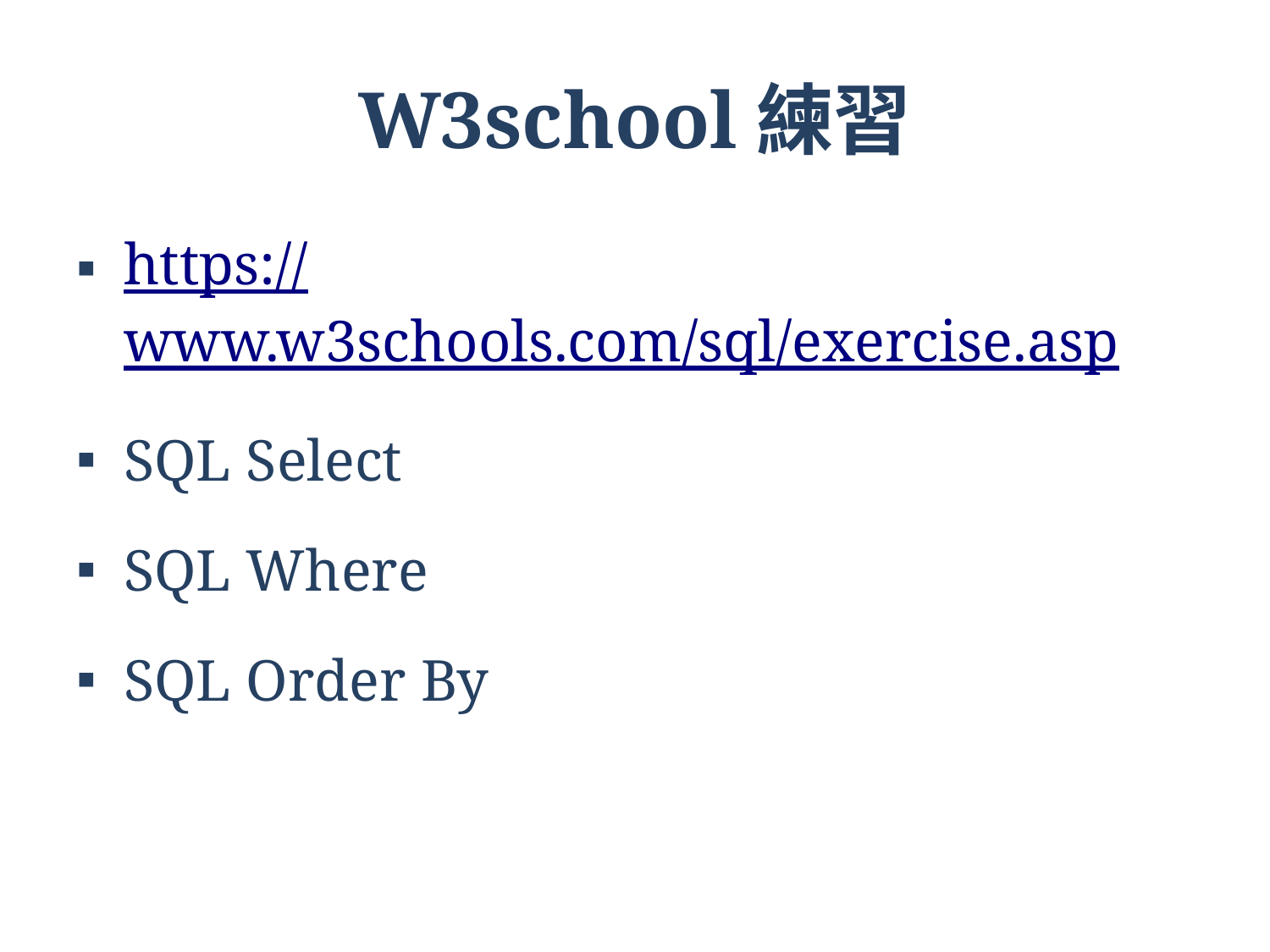

# W3school練習
https://www.w3schools.com/sql/exercise.asp
SQL Select
SQL Where
SQL Order By